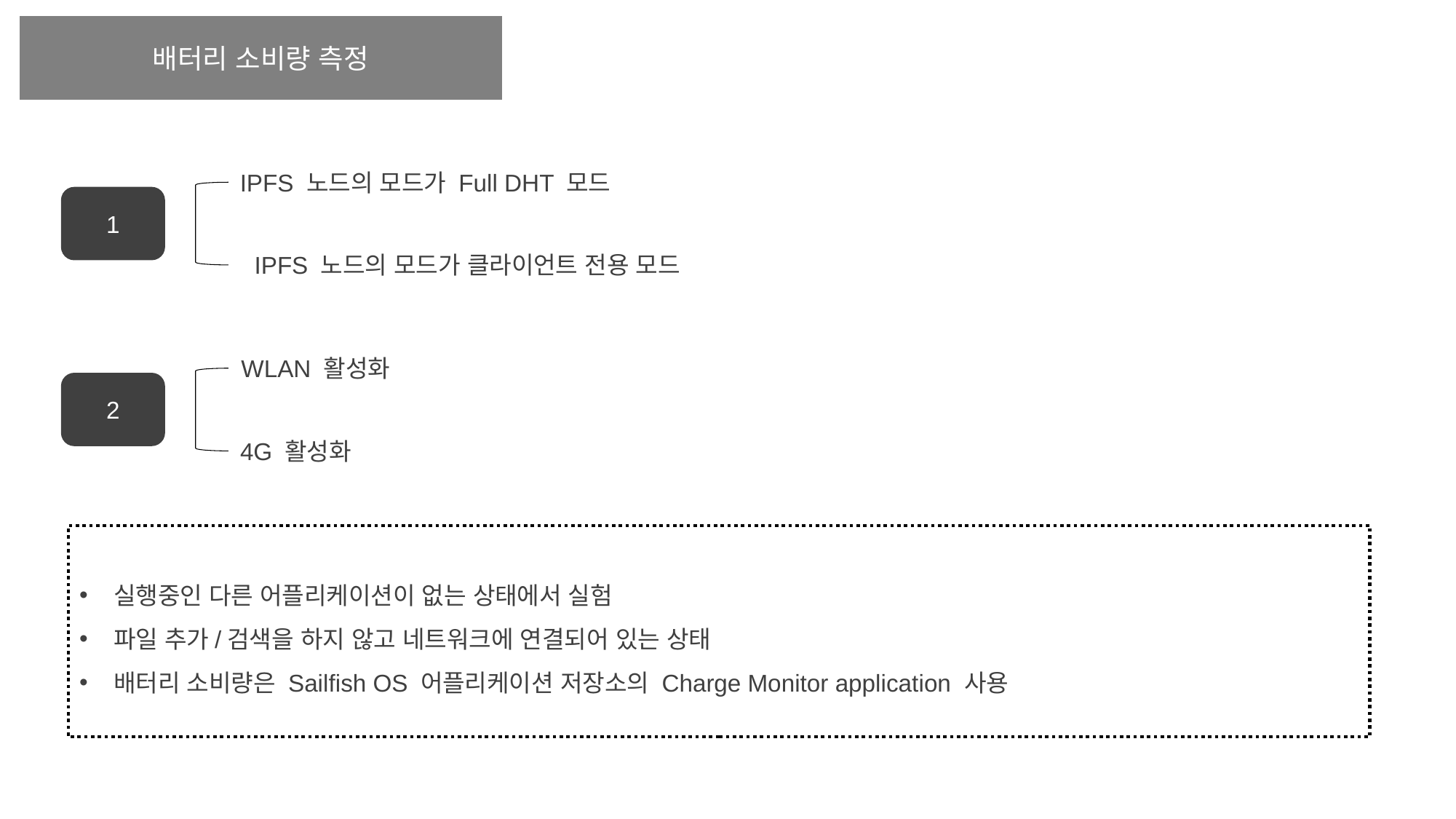

배터리 소비량 측정
IPFS 노드의 모드가 Full DHT 모드

1
IPFS 노드의 모드가 클라이언트 전용 모드
WLAN 활성화

2
4G 활성화
실행중인 다른 어플리케이션이 없는 상태에서 실험
파일 추가/검색을 하지 않고 네트워크에 연결되어 있는 상태
배터리 소비량은 Sailfish OS 어플리케이션 저장소의 Charge Monitor application 사용